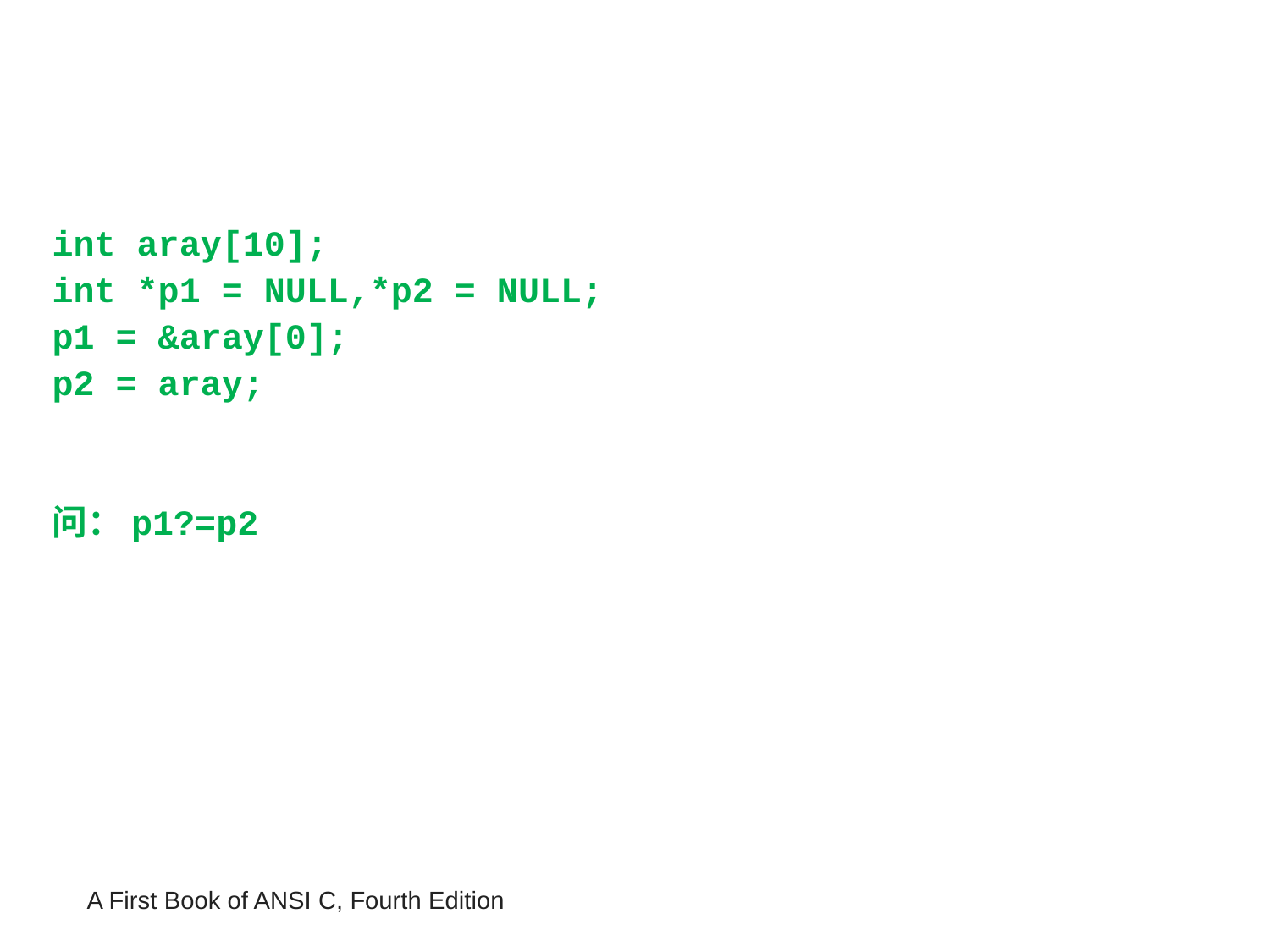

int aray[10];
int *p1 = NULL,*p2 = NULL;
p1 = &aray[0];
p2 = aray;

问：p1?=p2
A First Book of ANSI C, Fourth Edition
75